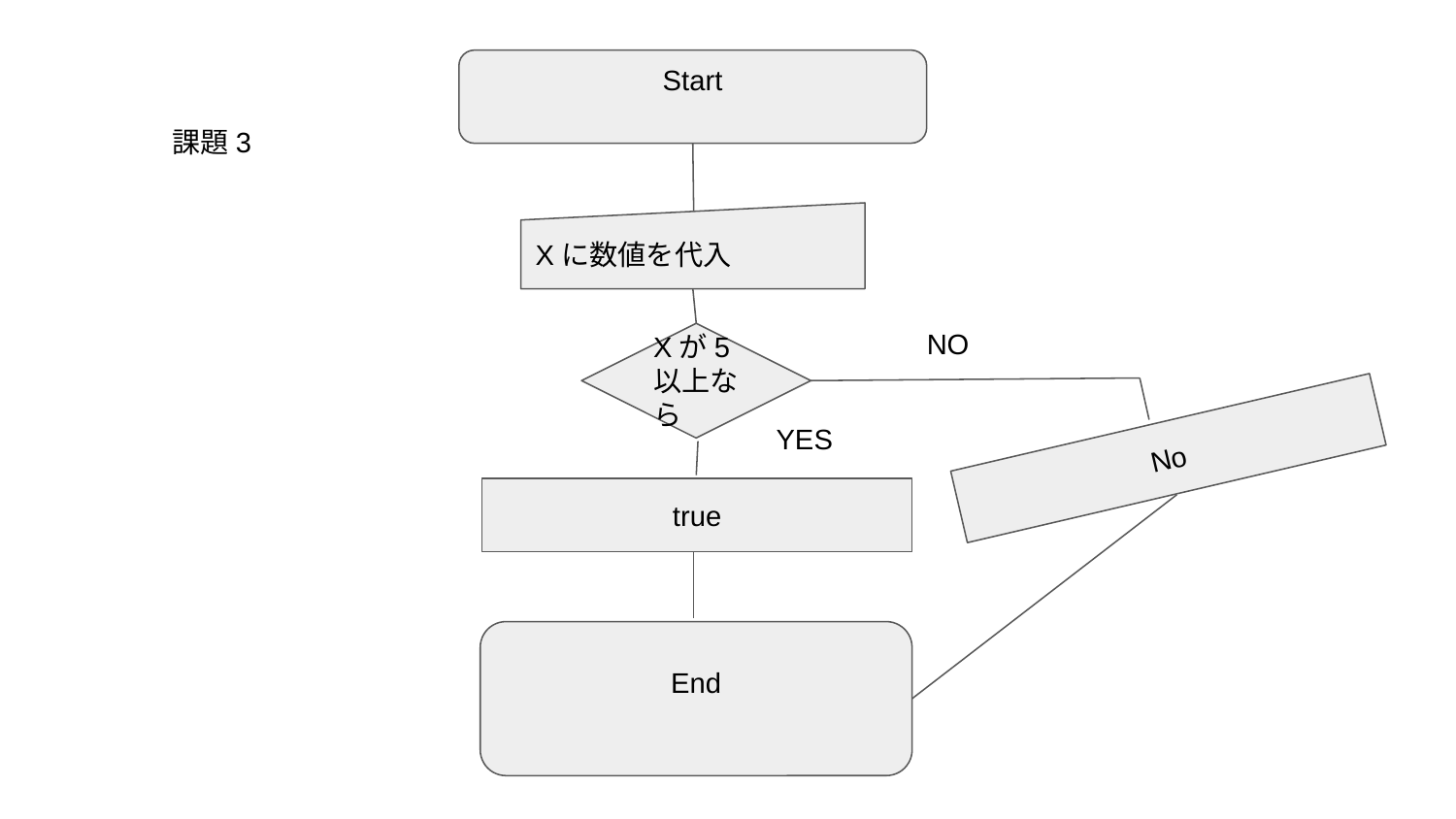

Start

課題3

Xに数値を代入
NO
Xが5以上なら
YES

No
true
End